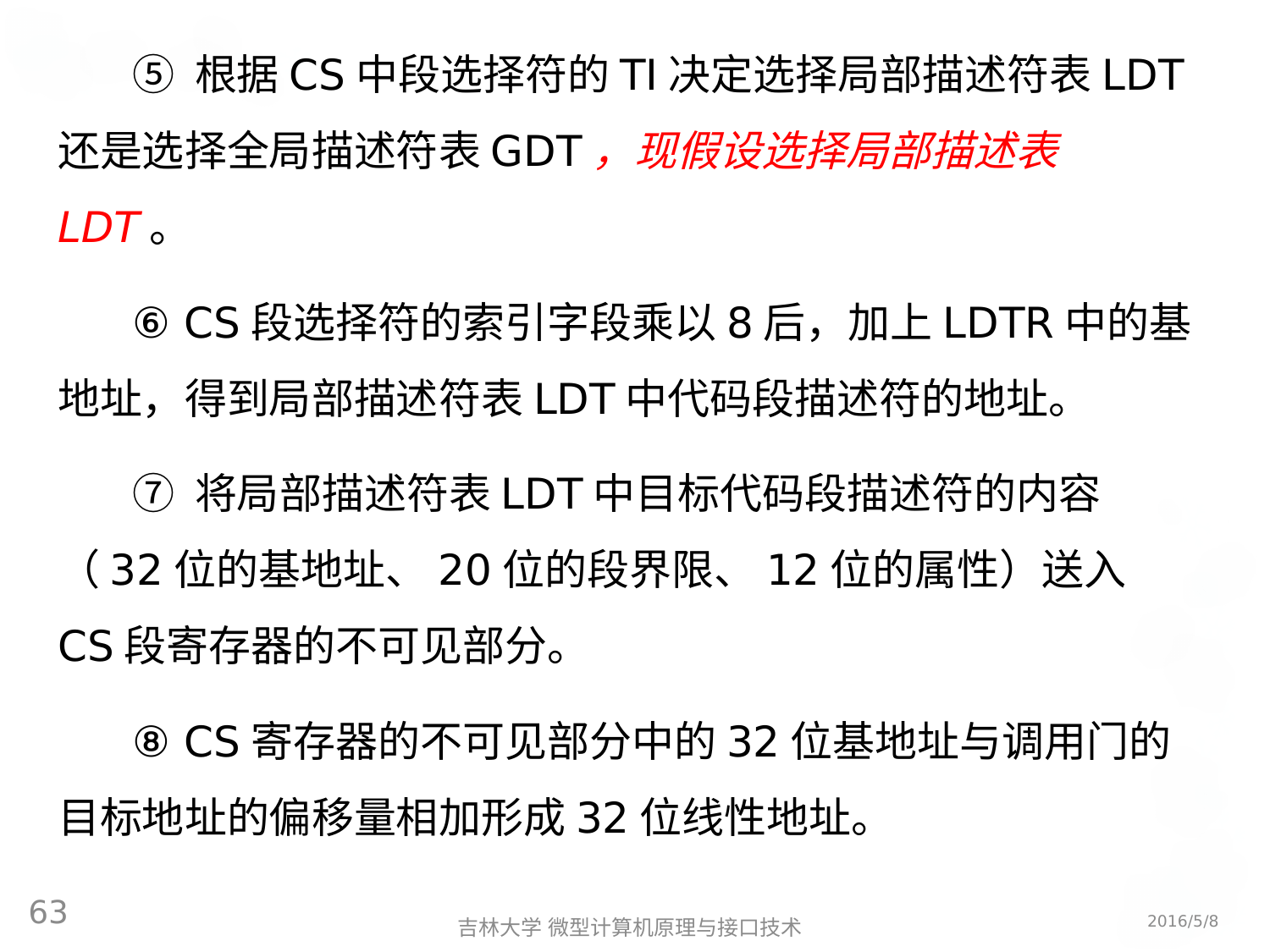

⑤ 根据CS中段选择符的TI决定选择局部描述符表LDT还是选择全局描述符表GDT，现假设选择局部描述表LDT。
⑥ CS段选择符的索引字段乘以8后，加上LDTR中的基地址，得到局部描述符表LDT中代码段描述符的地址。
⑦ 将局部描述符表LDT中目标代码段描述符的内容（32位的基地址、20位的段界限、12位的属性）送入CS段寄存器的不可见部分。
⑧ CS寄存器的不可见部分中的32位基地址与调用门的目标地址的偏移量相加形成32位线性地址。
63
2016/5/8
吉林大学 微型计算机原理与接口技术